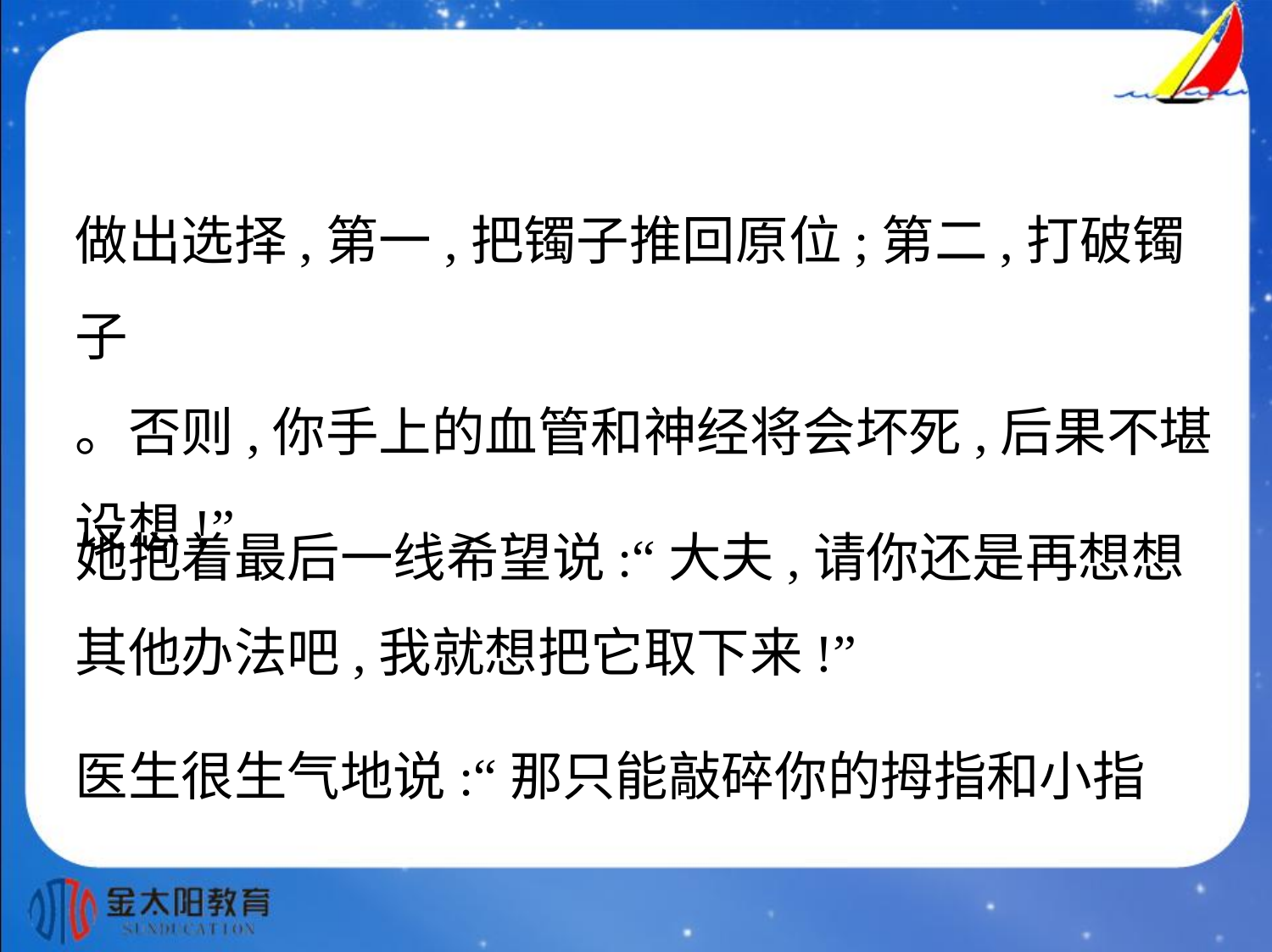

做出选择,第一,把镯子推回原位;第二,打破镯子
。否则,你手上的血管和神经将会坏死,后果不堪
设想!”
她抱着最后一线希望说:“大夫,请你还是再想想
其他办法吧,我就想把它取下来!”
医生很生气地说:“那只能敲碎你的拇指和小指